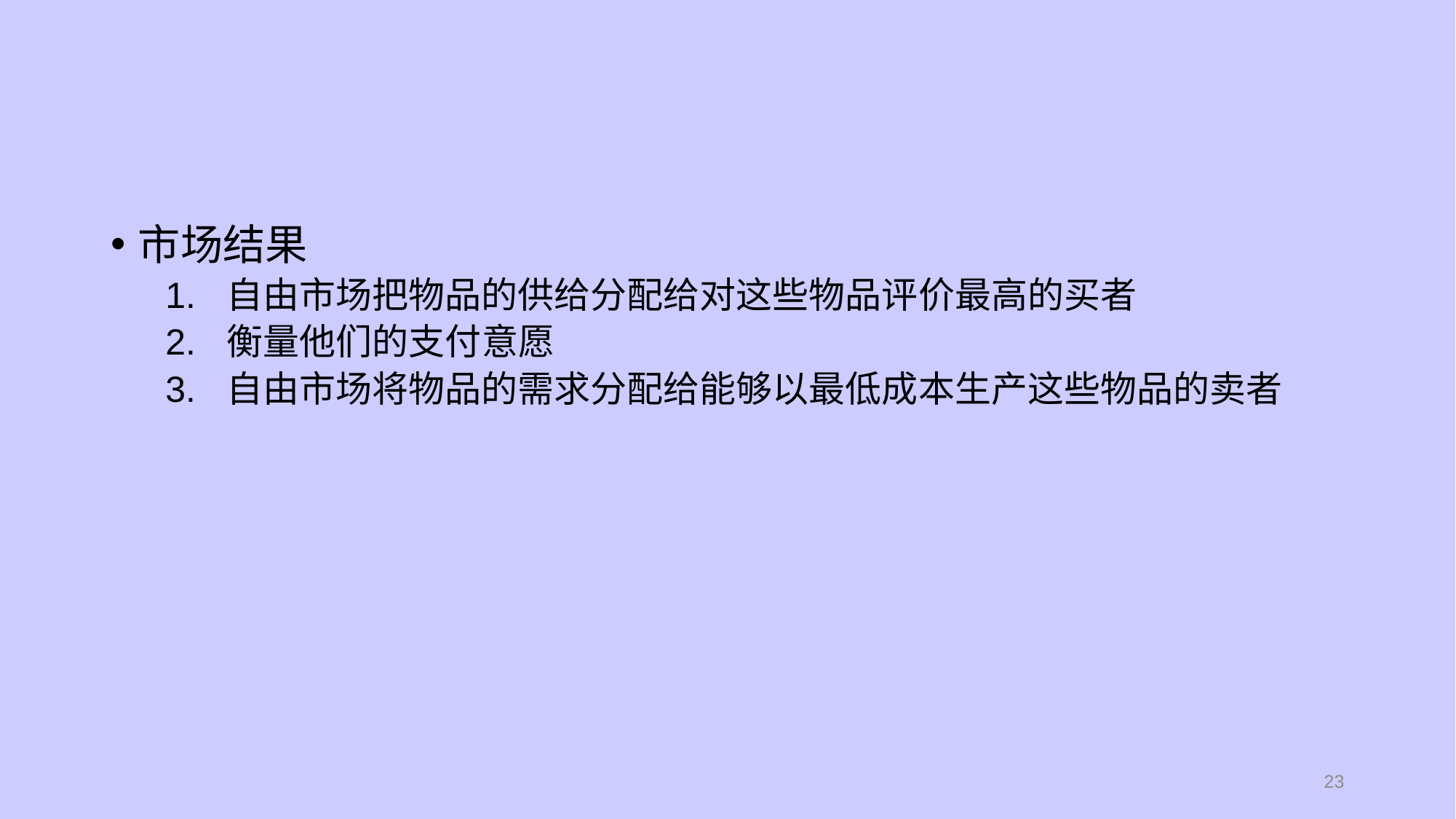

#
市场结果
自由市场把物品的供给分配给对这些物品评价最高的买者
衡量他们的支付意愿
自由市场将物品的需求分配给能够以最低成本生产这些物品的卖者

23